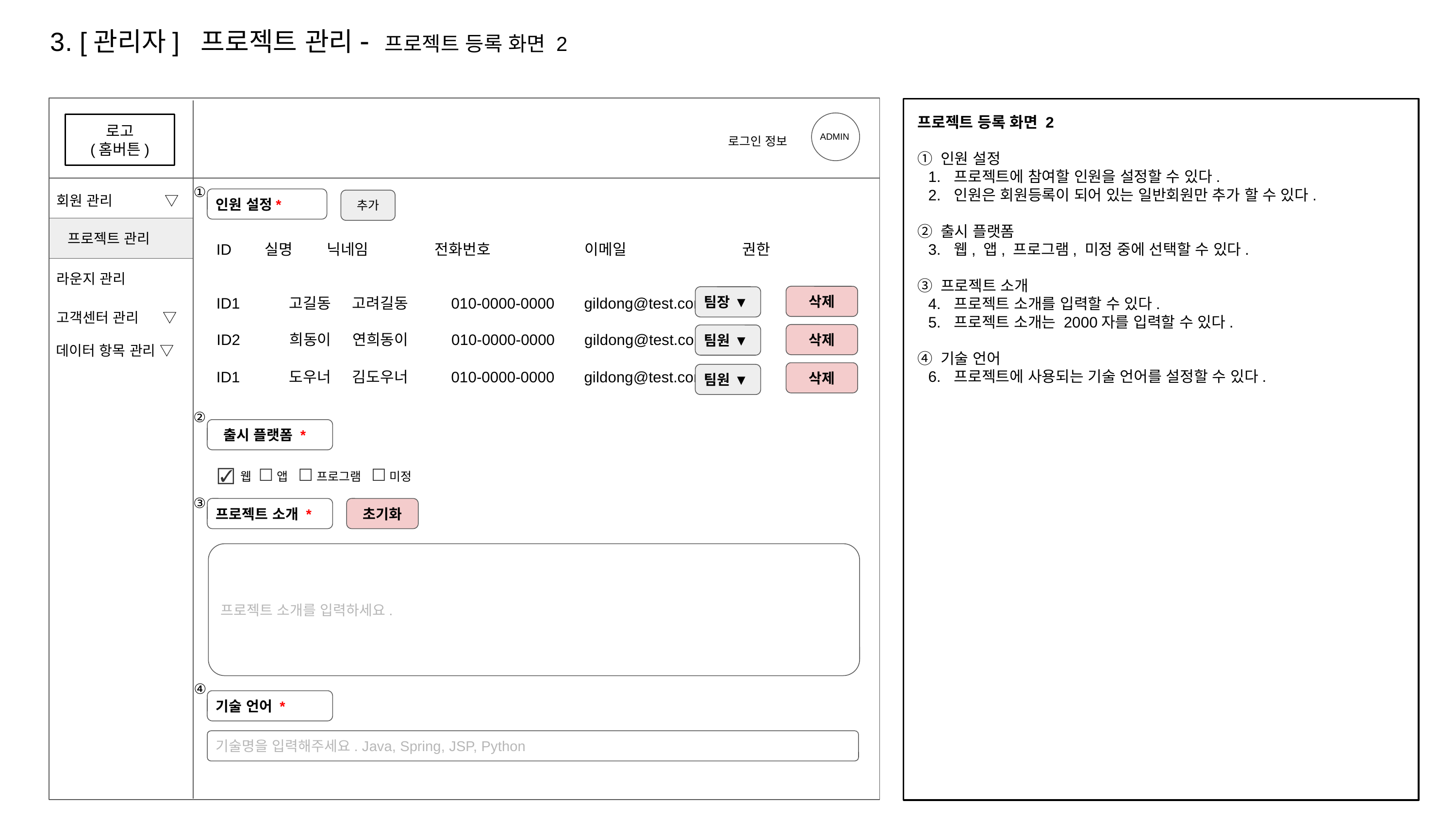

# 3. [관리자]  프로젝트 관리- 프로젝트 등록 화면 2

프로젝트 등록 화면 2

① 인원 설정
프로젝트에 참여할 인원을 설정할 수 있다.
인원은 회원등록이 되어 있는 일반회원만 추가 할 수 있다.

② 출시 플랫폼
웹, 앱, 프로그램, 미정 중에 선택할 수 있다.

③ 프로젝트 소개
프로젝트 소개를 입력할 수 있다.
프로젝트 소개는 2000자를 입력할 수 있다.

④ 기술 언어
프로젝트에 사용되는 기술 언어를 설정할 수 있다.

로고
(홈버튼)
ADMIN
로그인 정보
①
회원 관리             ▽

프로젝트 관리

라운지 관리

고객센터 관리      ▽

인원 설정*
추가
  프로젝트 관리
ID       실명        닉네임       	전화번호 		 이메일	                     권한
ID1 	고길동     고려길동	   010-0000-0000       gildong@test.com
삭제
팀장 ▼
ID2 	희동이     연희동이	   010-0000-0000       gildong@test.com
삭제
팀원 ▼
데이터 항목 관리 ▽
ID1 	도우너     김도우너	   010-0000-0000       gildong@test.com
삭제
팀원 ▼
②
 출시 플랫폼 *
☑ 웹  ☐ 앱   ☐ 프로그램   ☐ 미정
③
프로젝트 소개 *
초기화
프로젝트 소개를 입력하세요.
④
기술 언어 *
기술명을 입력해주세요. Java, Spring, JSP, Python